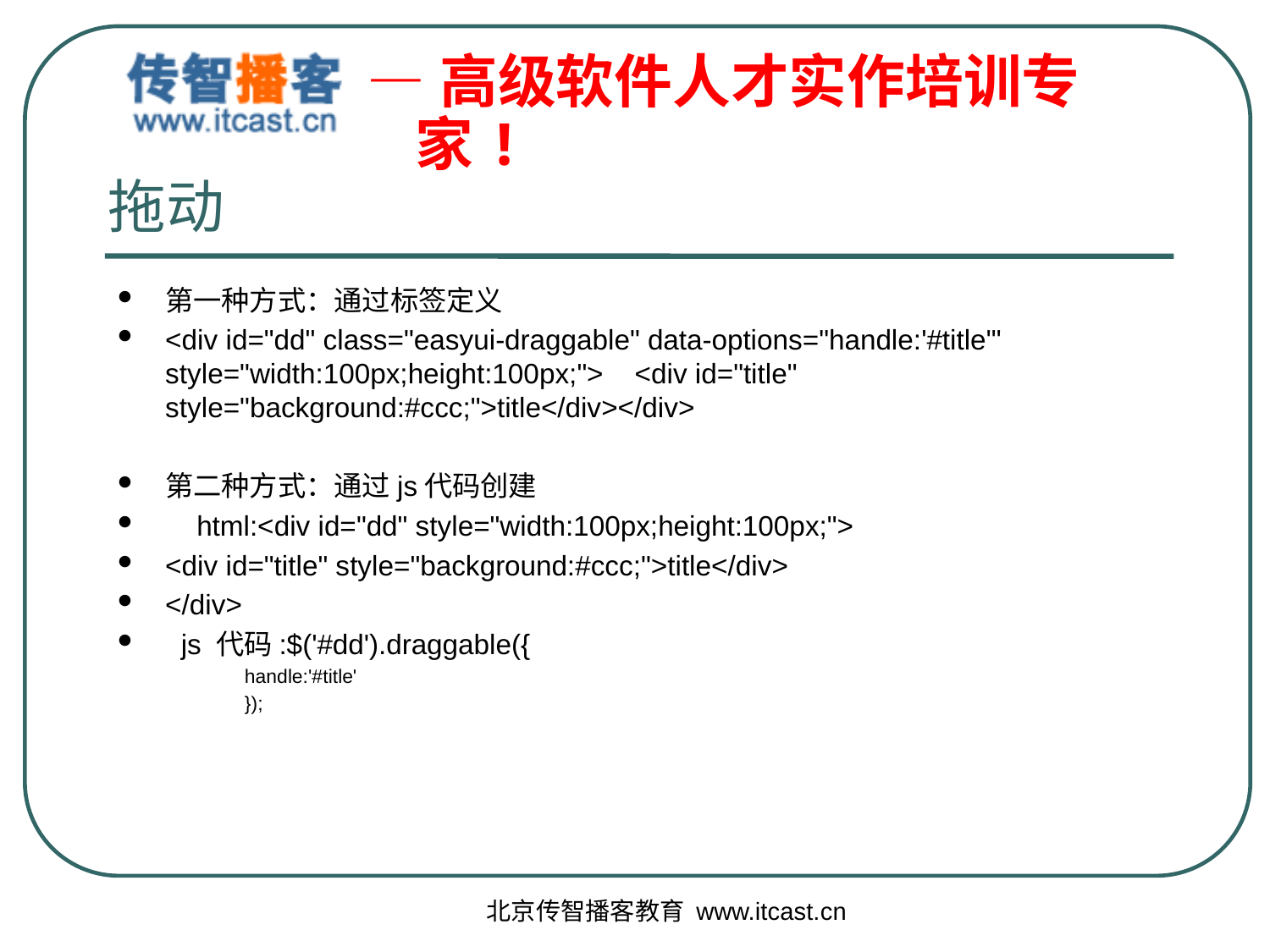

# 拖动
第一种方式：通过标签定义
<div id="dd" class="easyui-draggable" data-options="handle:'#title'" style="width:100px;height:100px;">    <div id="title" style="background:#ccc;">title</div></div>

第二种方式：通过js代码创建
    html:<div id="dd" style="width:100px;height:100px;">
<div id="title" style="background:#ccc;">title</div>
</div>
  js 代码:$('#dd').draggable({
handle:'#title'
});
北京传智播客教育 www.itcast.cn